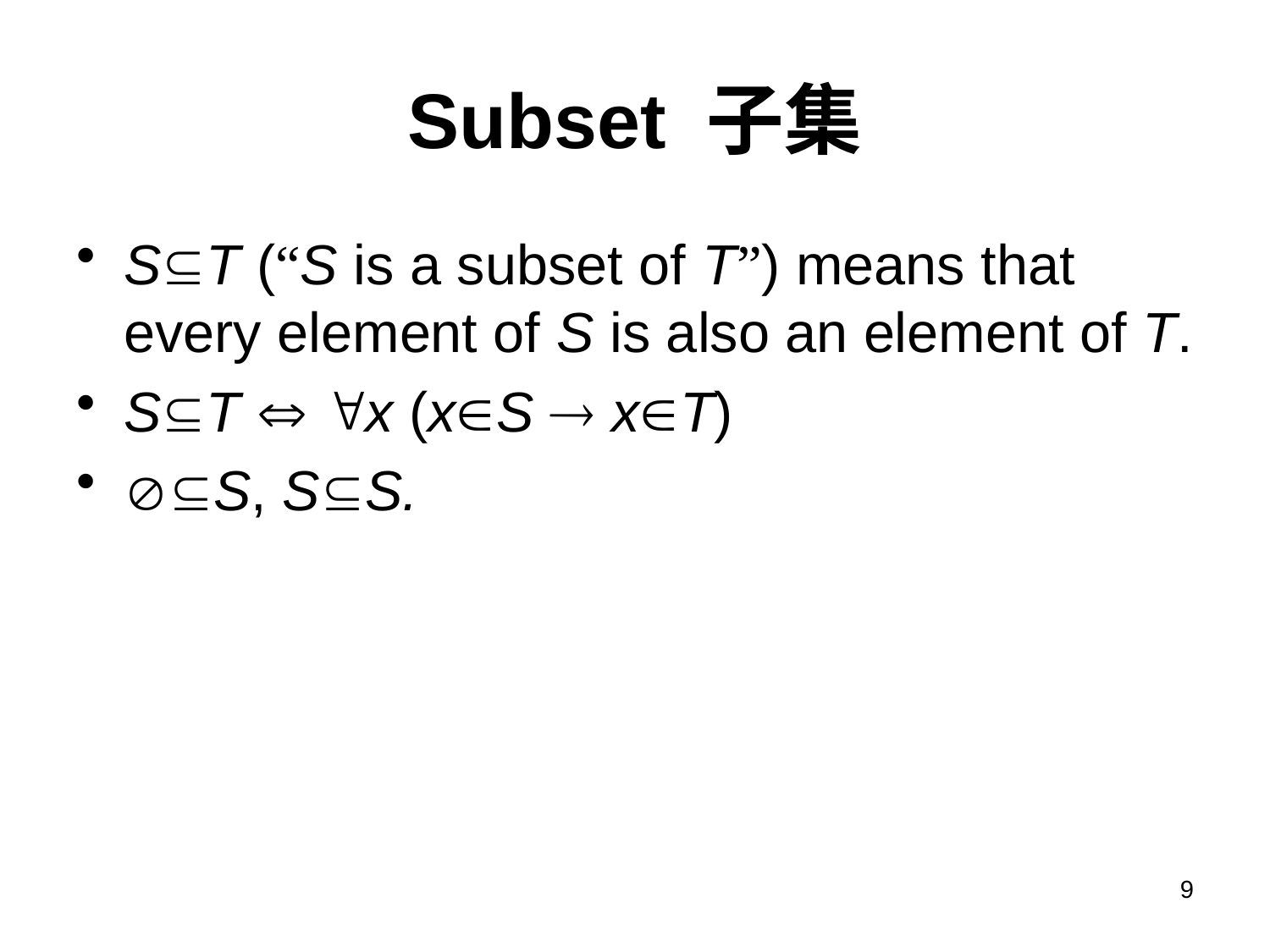

# Subset 子集
S⊆T (“S is a subset of T”) means that every element of S is also an element of T.
S⊆T ⇔ ∀x (x∈S → x∈T)
∅⊆S, S⊆S.
9